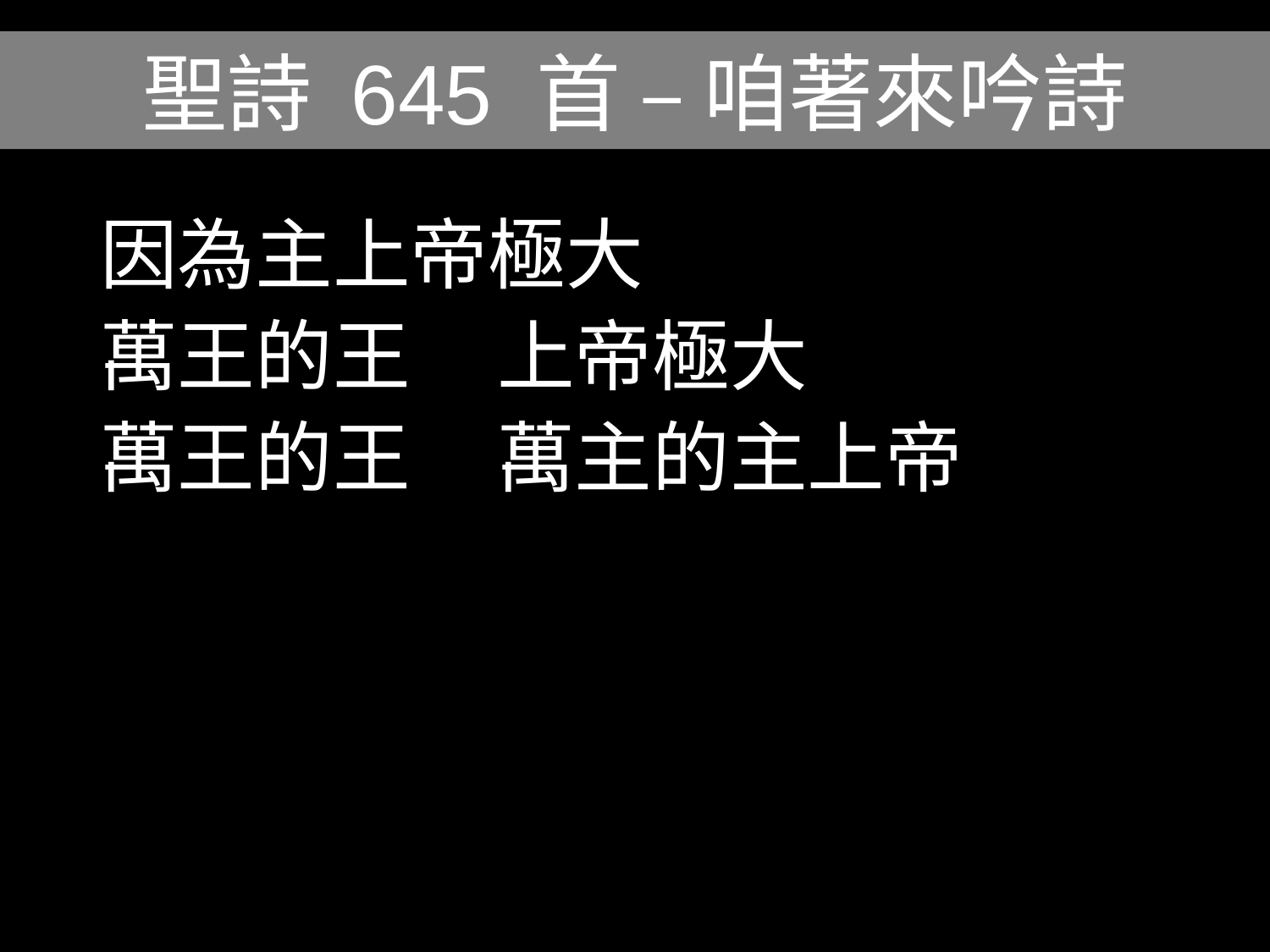

# 聖詩 645 首 – 咱著來吟詩
因為主上帝極大
萬王的王     上帝極大
萬王的王     萬主的主上帝